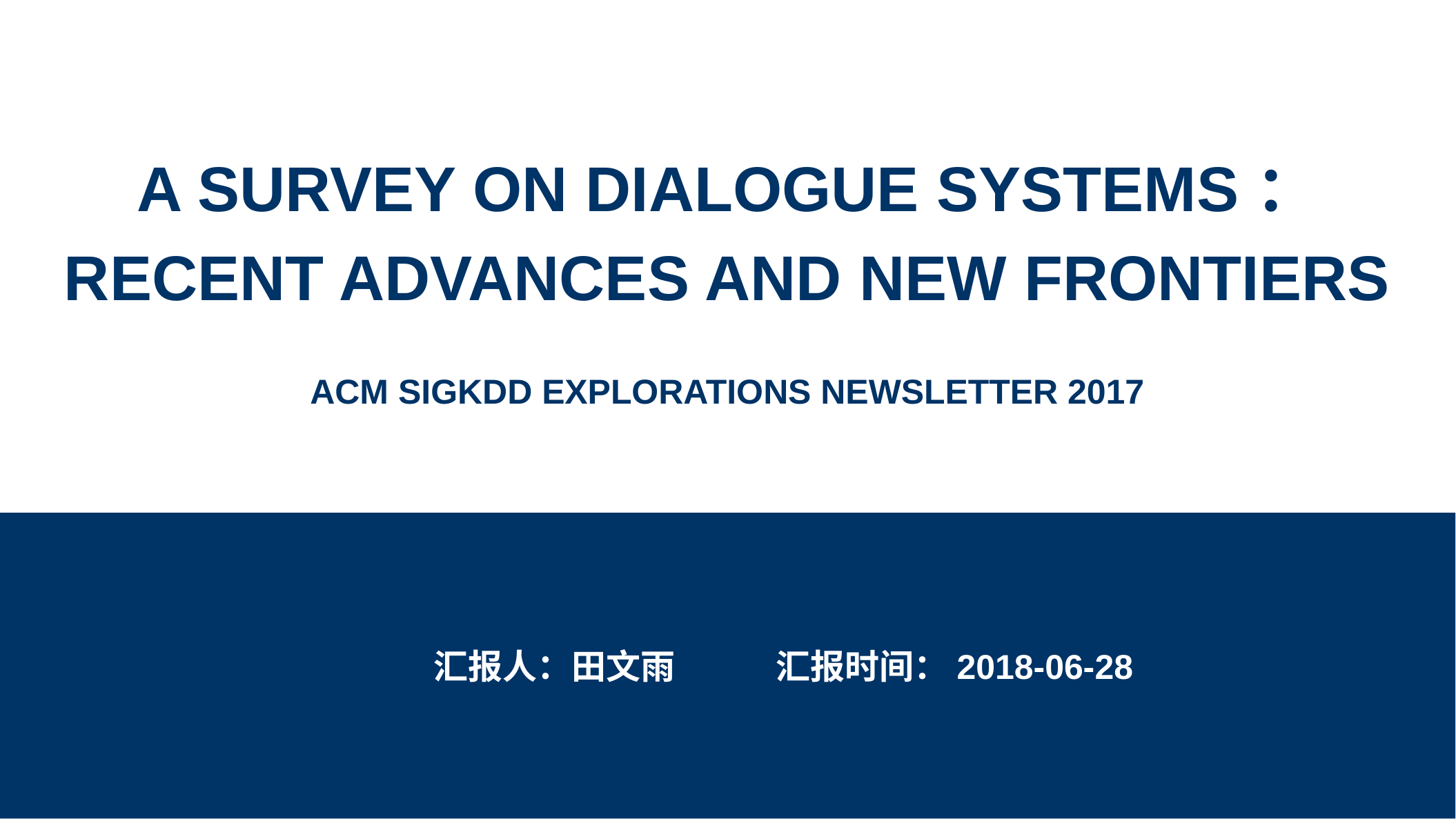

A Survey on Dialogue Systems：
Recent Advances and New Frontiers
Acm Sigkdd explorations newsletter 2017

汇报人：田文雨             汇报时间：2018-06-28